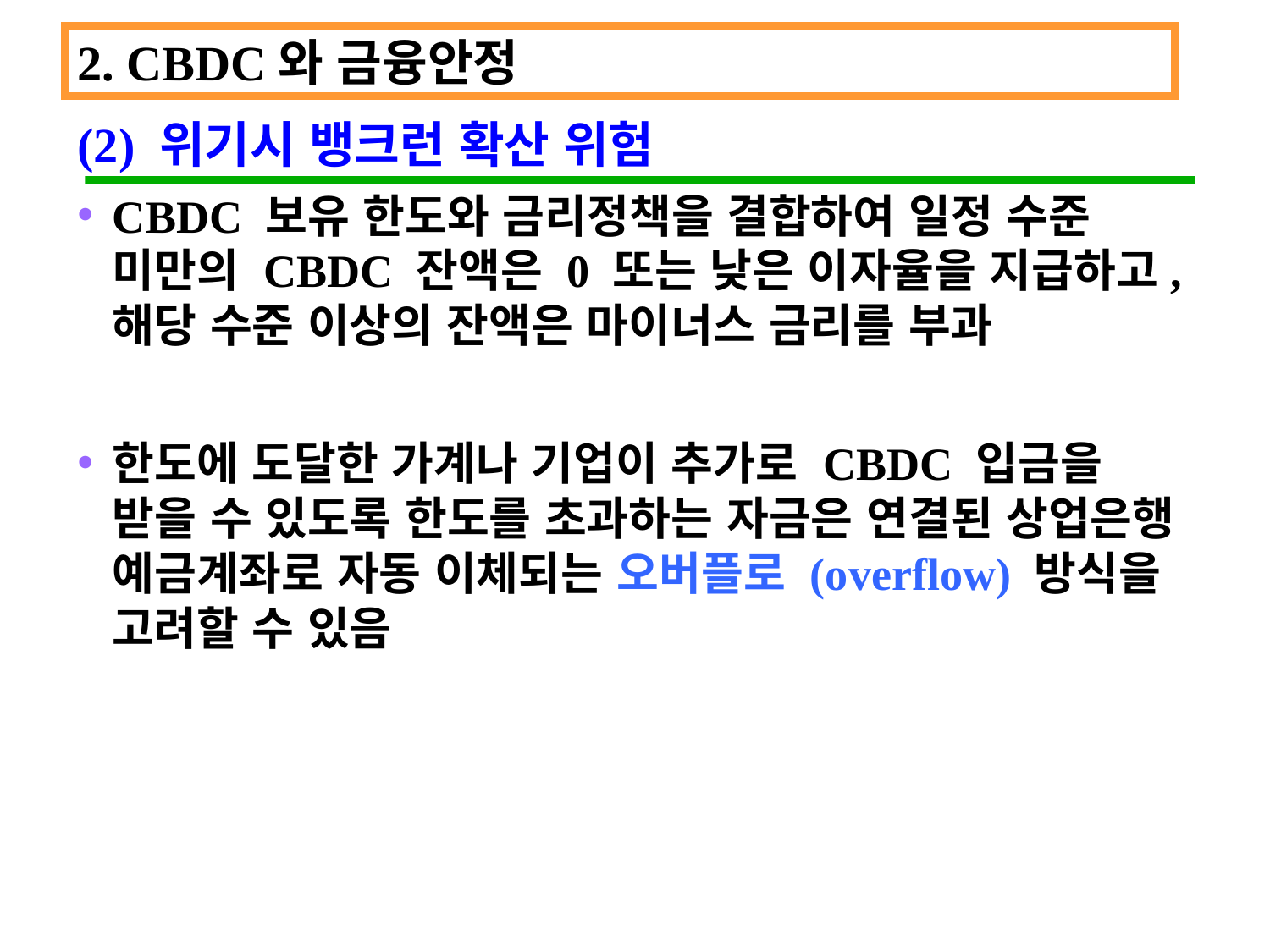

2. CBDC와 금융안정
(2) 위기시 뱅크런 확산 위험
CBDC 보유 한도와 금리정책을 결합하여 일정 수준 미만의 CBDC 잔액은 0 또는 낮은 이자율을 지급하고, 해당 수준 이상의 잔액은 마이너스 금리를 부과

한도에 도달한 가계나 기업이 추가로 CBDC 입금을 받을 수 있도록 한도를 초과하는 자금은 연결된 상업은행 예금계좌로 자동 이체되는 오버플로 (overflow) 방식을 고려할 수 있음